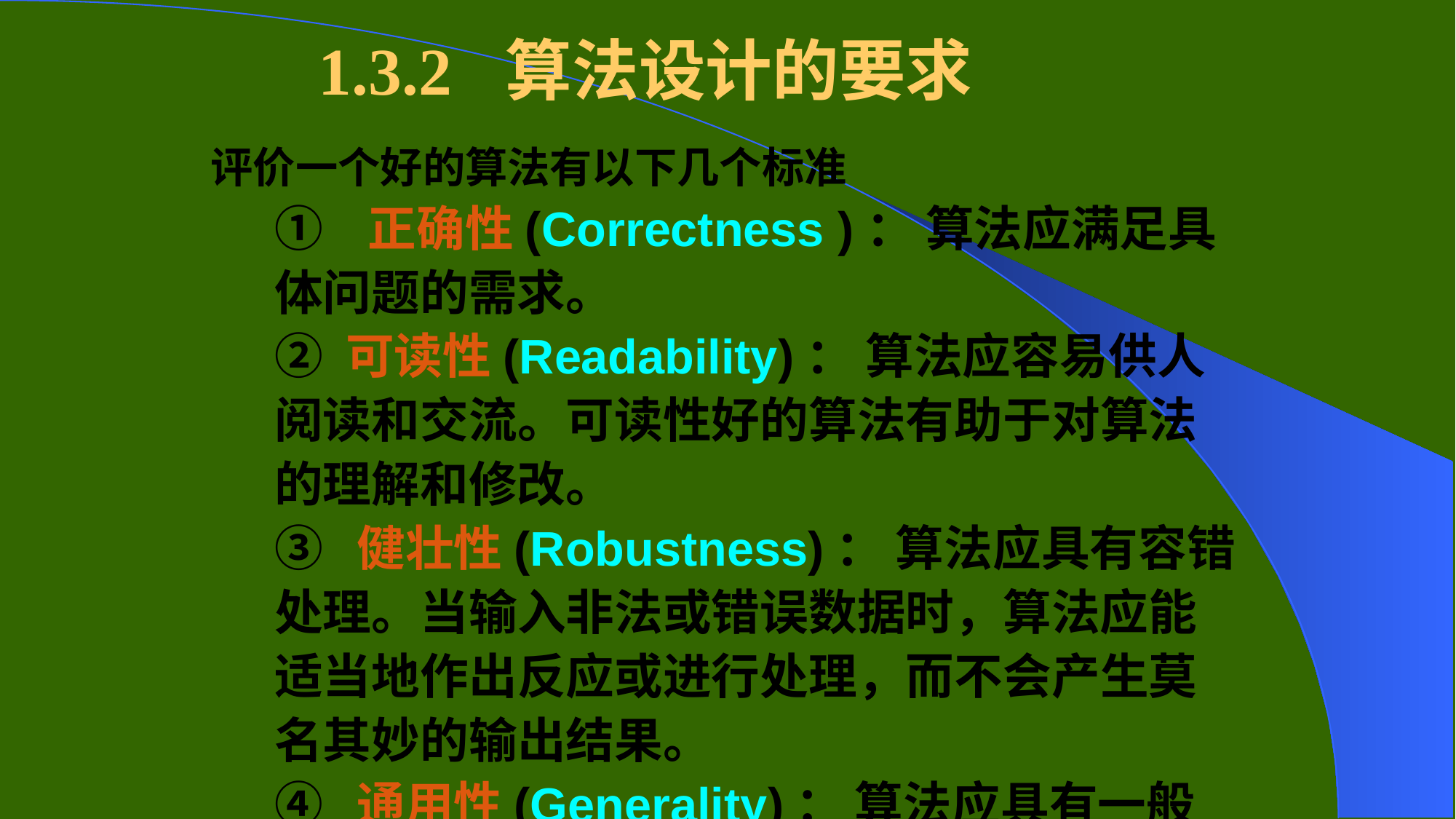

# 1.3.2  算法设计的要求
评价一个好的算法有以下几个标准
①   正确性(Correctness )： 算法应满足具体问题的需求。
② 可读性(Readability)： 算法应容易供人阅读和交流。可读性好的算法有助于对算法的理解和修改。
③  健壮性(Robustness)： 算法应具有容错处理。当输入非法或错误数据时，算法应能适当地作出反应或进行处理，而不会产生莫名其妙的输出结果。
④  通用性(Generality)： 算法应具有一般性 ，即算法的处理结果对于一般的数据集合都成立。